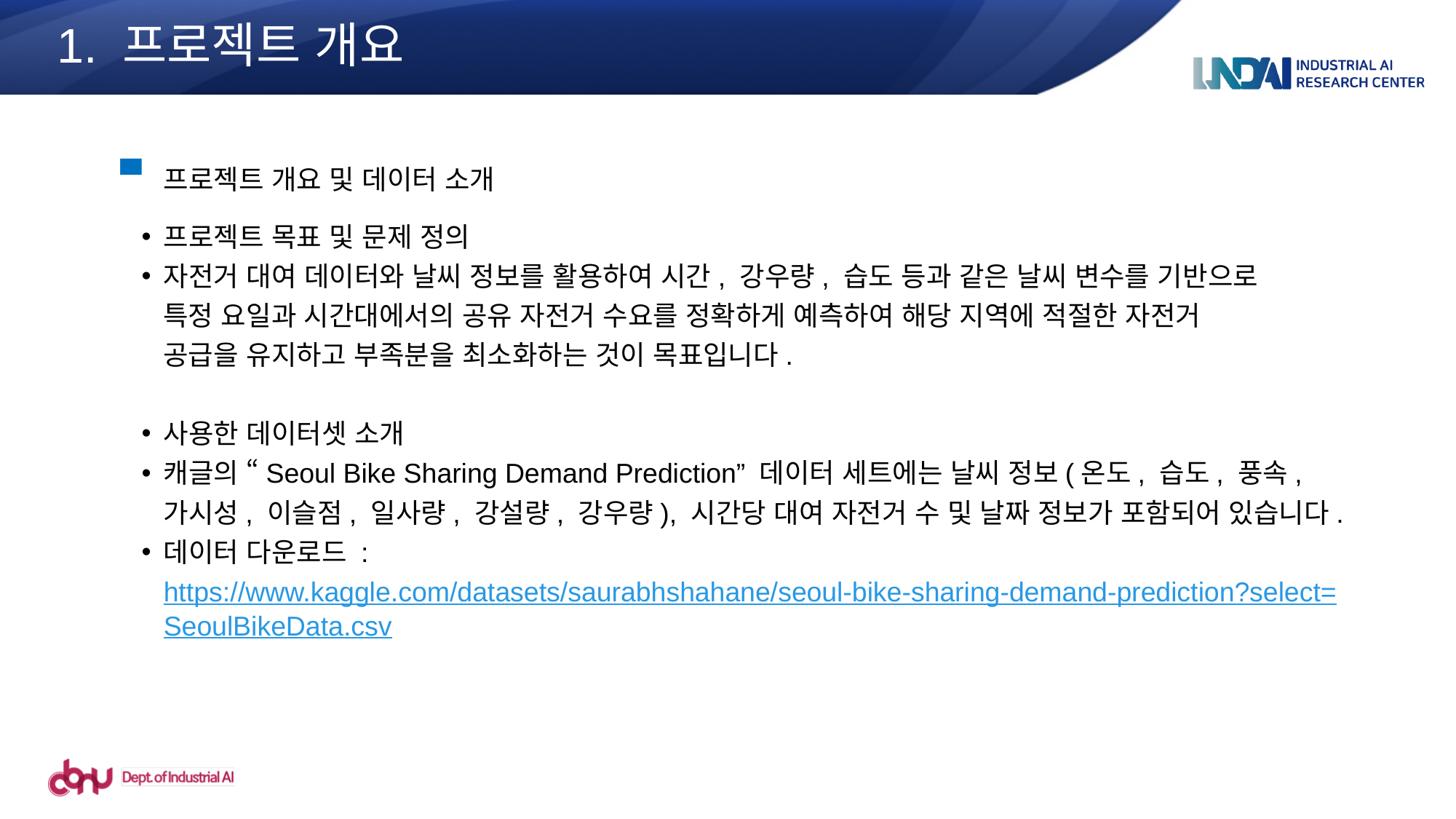

1. 프로젝트 개요
프로젝트 개요 및 데이터 소개
프로젝트 목표 및 문제 정의
자전거 대여 데이터와 날씨 정보를 활용하여 시간, 강우량, 습도 등과 같은 날씨 변수를 기반으로
  특정 요일과 시간대에서의 공유 자전거 수요를 정확하게 예측하여 해당 지역에 적절한 자전거
  공급을 유지하고 부족분을 최소화하는 것이 목표입니다.

사용한 데이터셋 소개
캐글의 “Seoul Bike Sharing Demand Prediction” 데이터 세트에는 날씨 정보(온도, 습도, 풍속, 가시성, 이슬점, 일사량, 강설량, 강우량), 시간당 대여 자전거 수 및 날짜 정보가 포함되어 있습니다.
데이터 다운로드 : https://www.kaggle.com/datasets/saurabhshahane/seoul-bike-sharing-demand-prediction?select=SeoulBikeData.csv